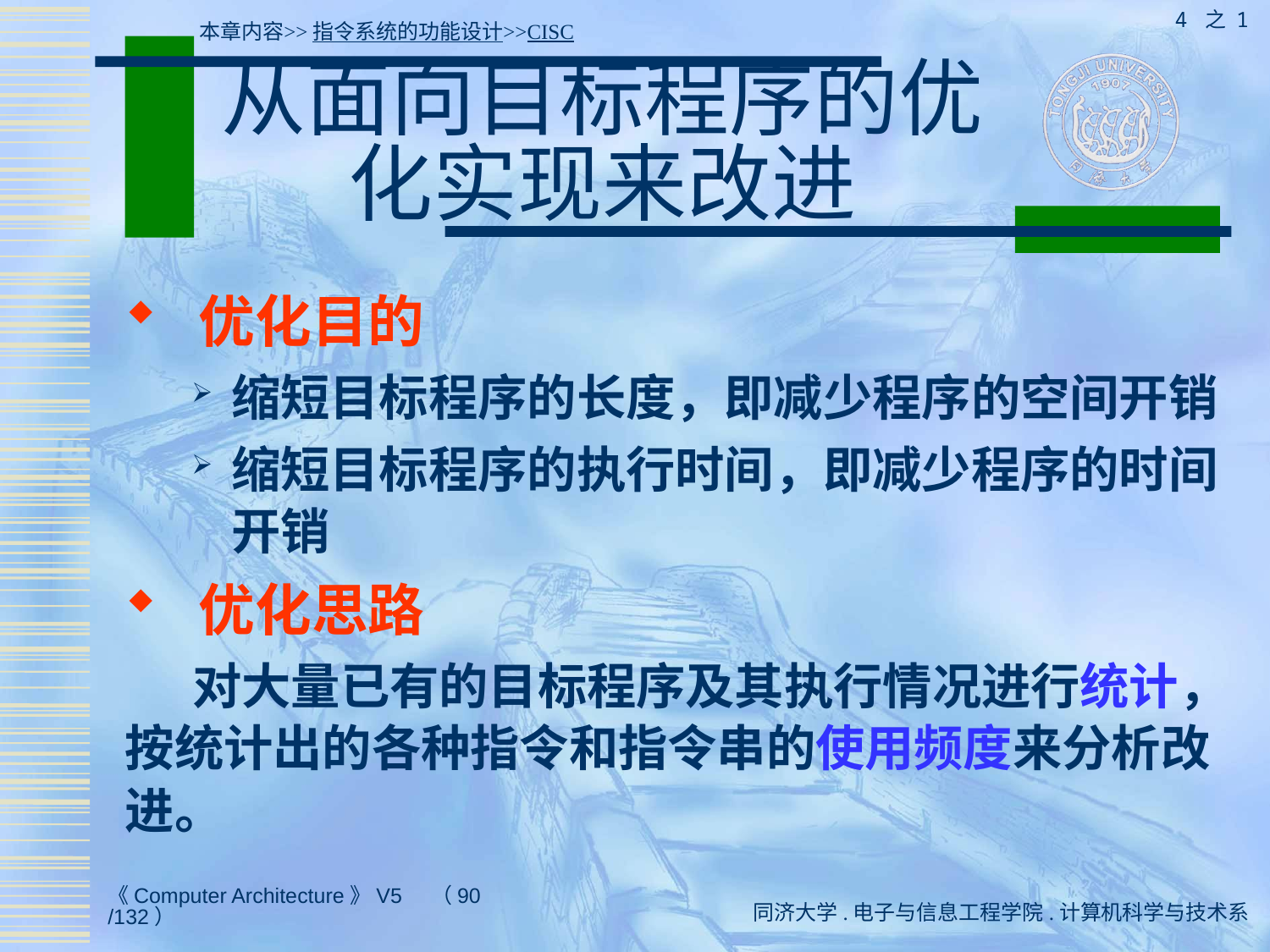

4 之 1
本章内容>>指令系统的功能设计>>CISC
# 从面向目标程序的优化实现来改进
  优化目的
缩短目标程序的长度，即减少程序的空间开销
缩短目标程序的执行时间，即减少程序的时间开销
  优化思路
      对大量已有的目标程序及其执行情况进行统计，按统计出的各种指令和指令串的使用频度来分析改进。